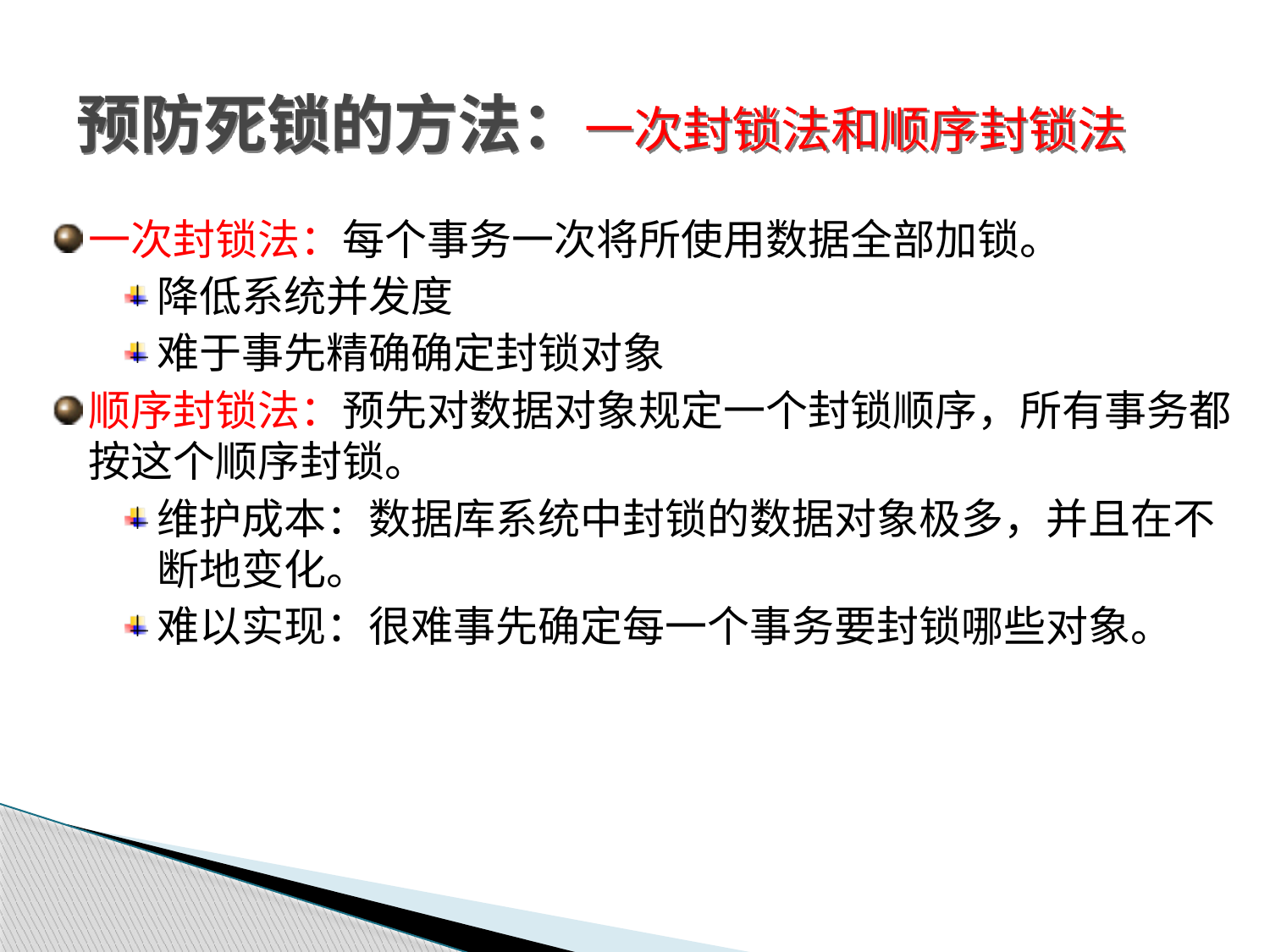

# 预防死锁的方法：一次封锁法和顺序封锁法
一次封锁法：每个事务一次将所使用数据全部加锁。
降低系统并发度
难于事先精确确定封锁对象
顺序封锁法：预先对数据对象规定一个封锁顺序，所有事务都按这个顺序封锁。
维护成本：数据库系统中封锁的数据对象极多，并且在不断地变化。
难以实现：很难事先确定每一个事务要封锁哪些对象。